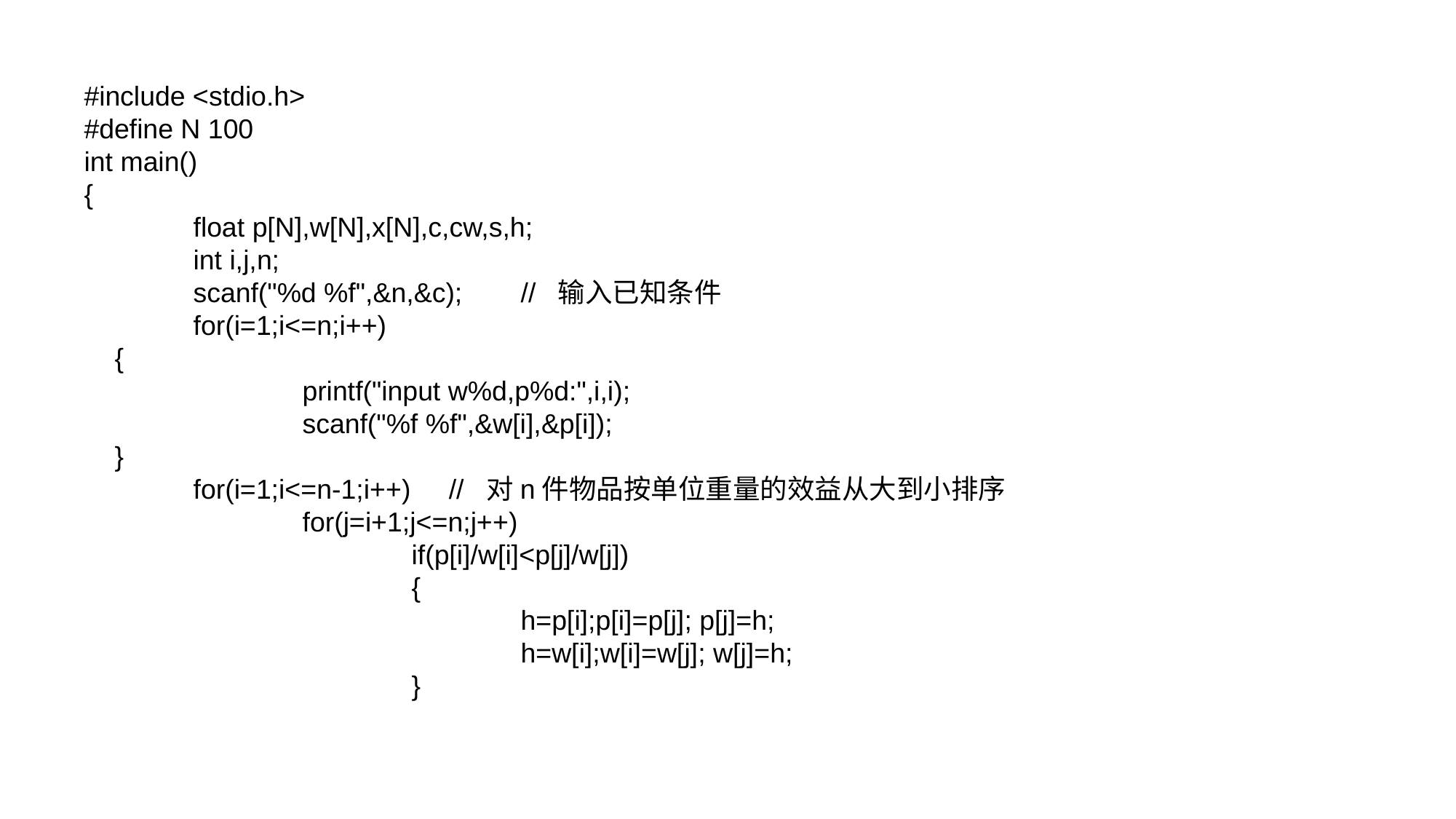

#include <stdio.h>
#define N 100
int main()
{
	float p[N],w[N],x[N],c,cw,s,h;
	int i,j,n;
	scanf("%d %f",&n,&c);  	//  输入已知条件
	for(i=1;i<=n;i++)
    {
		printf("input w%d,p%d:",i,i);
		scanf("%f %f",&w[i],&p[i]);
    }
	for(i=1;i<=n-1;i++)     //  对n件物品按单位重量的效益从大到小排序
		for(j=i+1;j<=n;j++)
			if(p[i]/w[i]<p[j]/w[j])
			{
				h=p[i];p[i]=p[j]; p[j]=h;
				h=w[i];w[i]=w[j]; w[j]=h;
			}